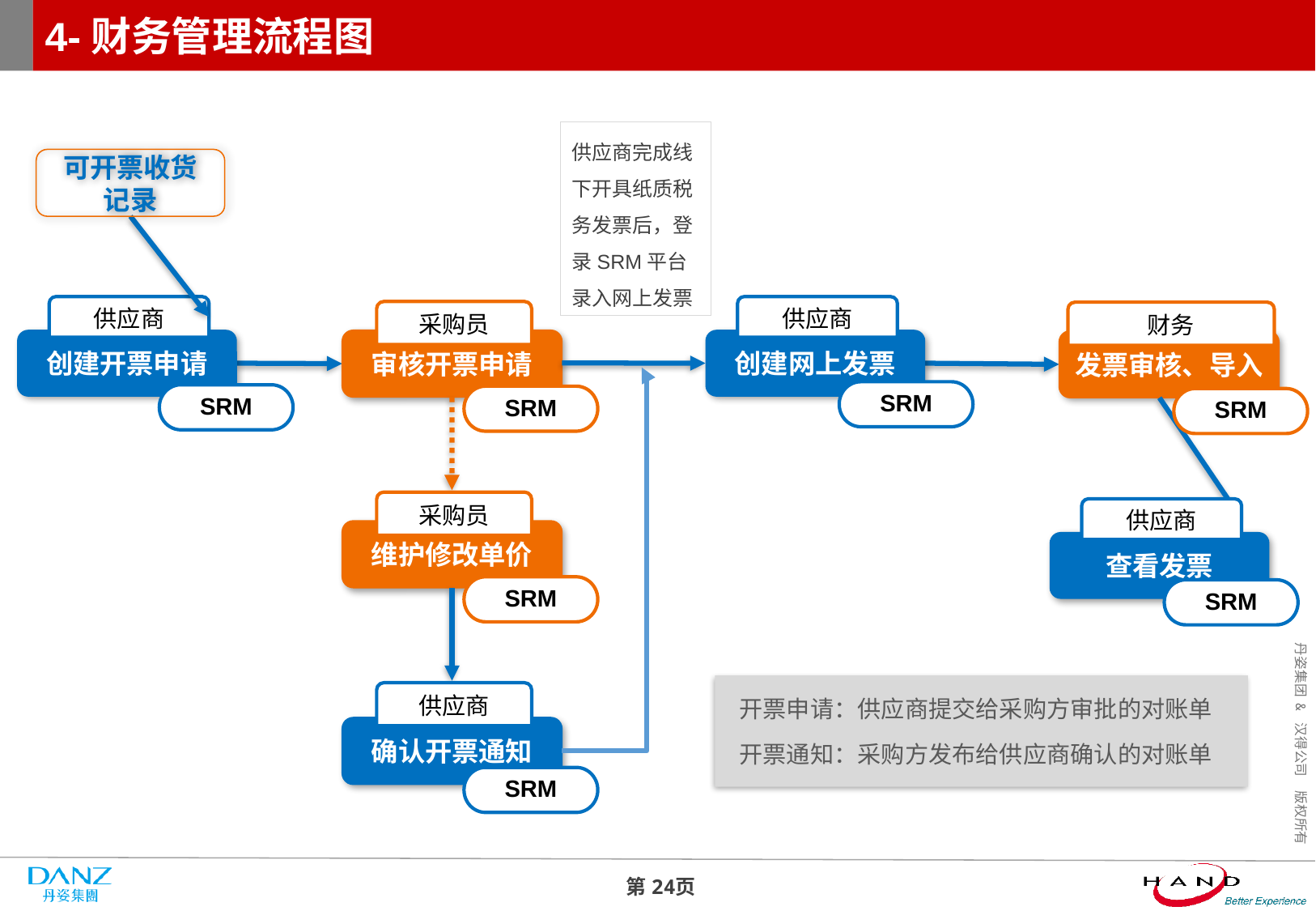

# 4-财务管理流程图
供应商完成线下开具纸质税务发票后，登录SRM平台录入网上发票
可开票收货记录
供应商
供应商
采购员
财务
创建开票申请
创建网上发票
审核开票申请
发票审核、导入
SRM
SRM
SRM
SRM
采购员
供应商
维护修改单价
查看发票
SRM
SRM
开票申请：供应商提交给采购方审批的对账单
开票通知：采购方发布给供应商确认的对账单
供应商
确认开票通知
SRM